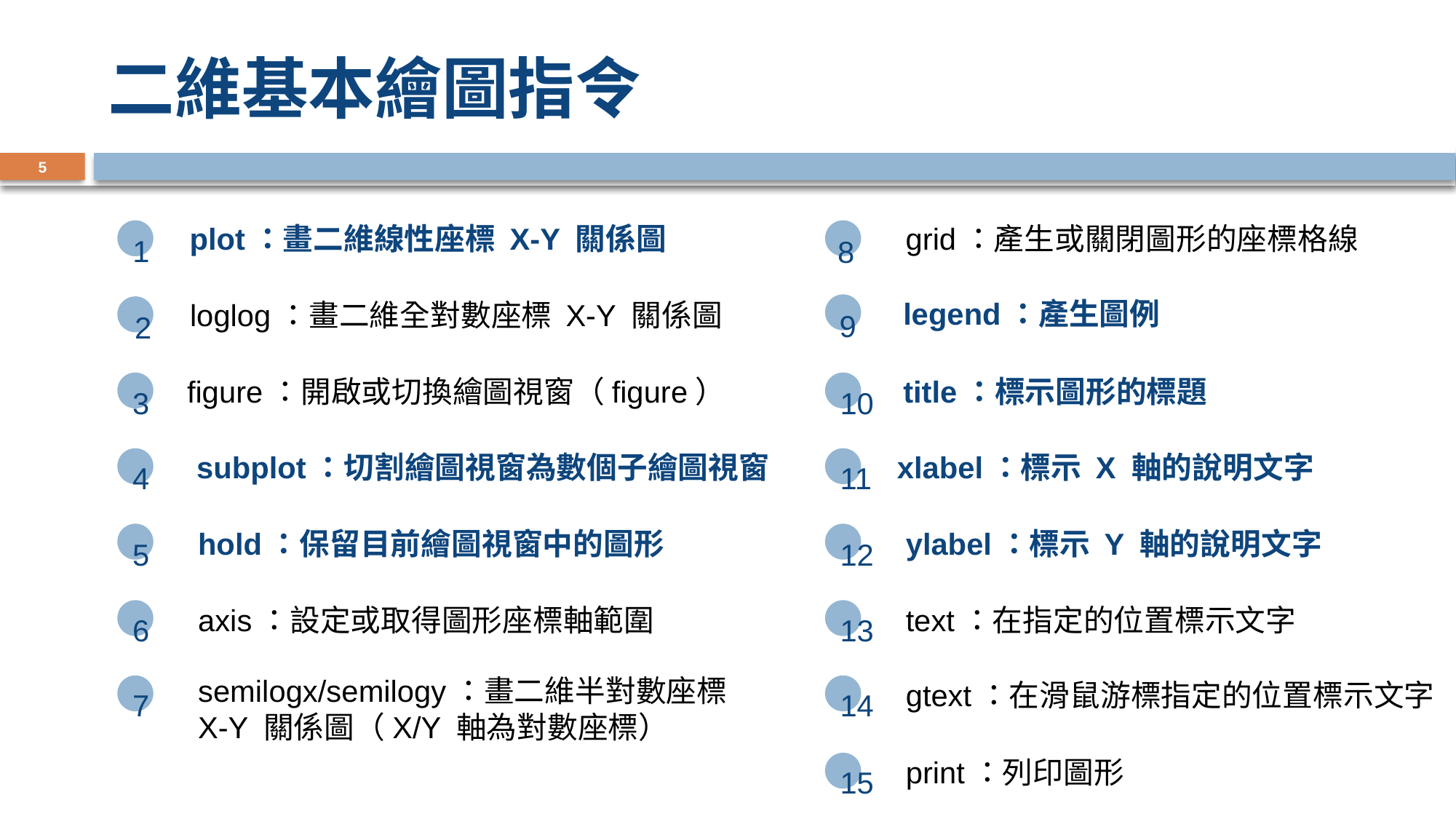

# 二維基本繪圖指令
5
plot：畫二維線性座標 X-Y 關係圖
grid：產生或關閉圖形的座標格線

1

8
legend：產生圖例

9
loglog：畫二維全對數座標 X-Y 關係圖

2
figure：開啟或切換繪圖視窗（figure）
title：標示圖形的標題

3

10

4

11
subplot：切割繪圖視窗為數個子繪圖視窗
xlabel：標示 X 軸的說明文字

5

12
hold：保留目前繪圖視窗中的圖形
ylabel：標示 Y 軸的說明文字

6

13
axis：設定或取得圖形座標軸範圍
text：在指定的位置標示文字
semilogx/semilogy：畫二維半對數座標 X-Y 關係圖（X/Y 軸為對數座標）

7

14
gtext：在滑鼠游標指定的位置標示文字

15
print：列印圖形